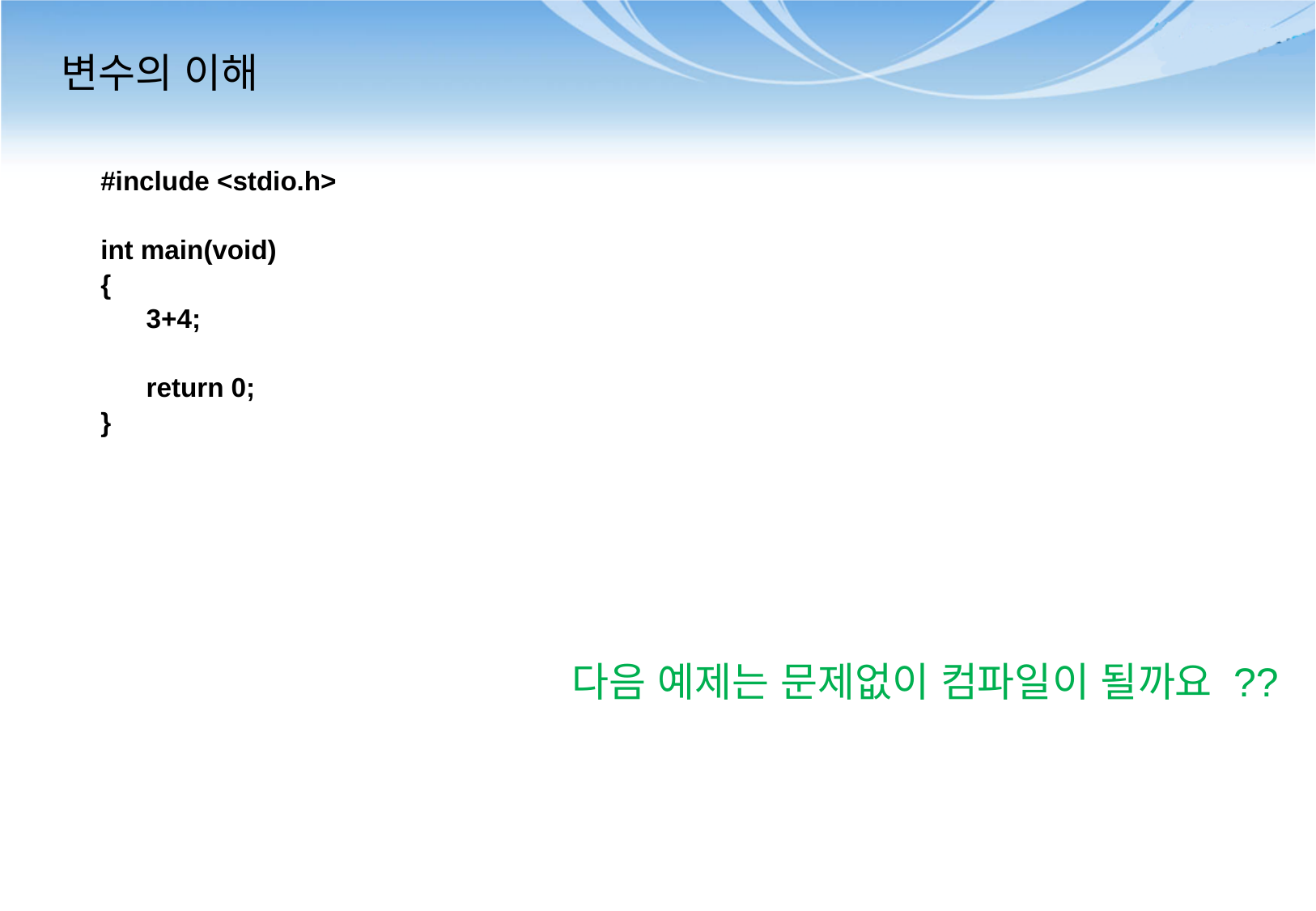

# 변수의 이해
#include <stdio.h>

int main(void)
{
	3+4;

	return 0;
}
다음 예제는 문제없이 컴파일이 될까요 ??